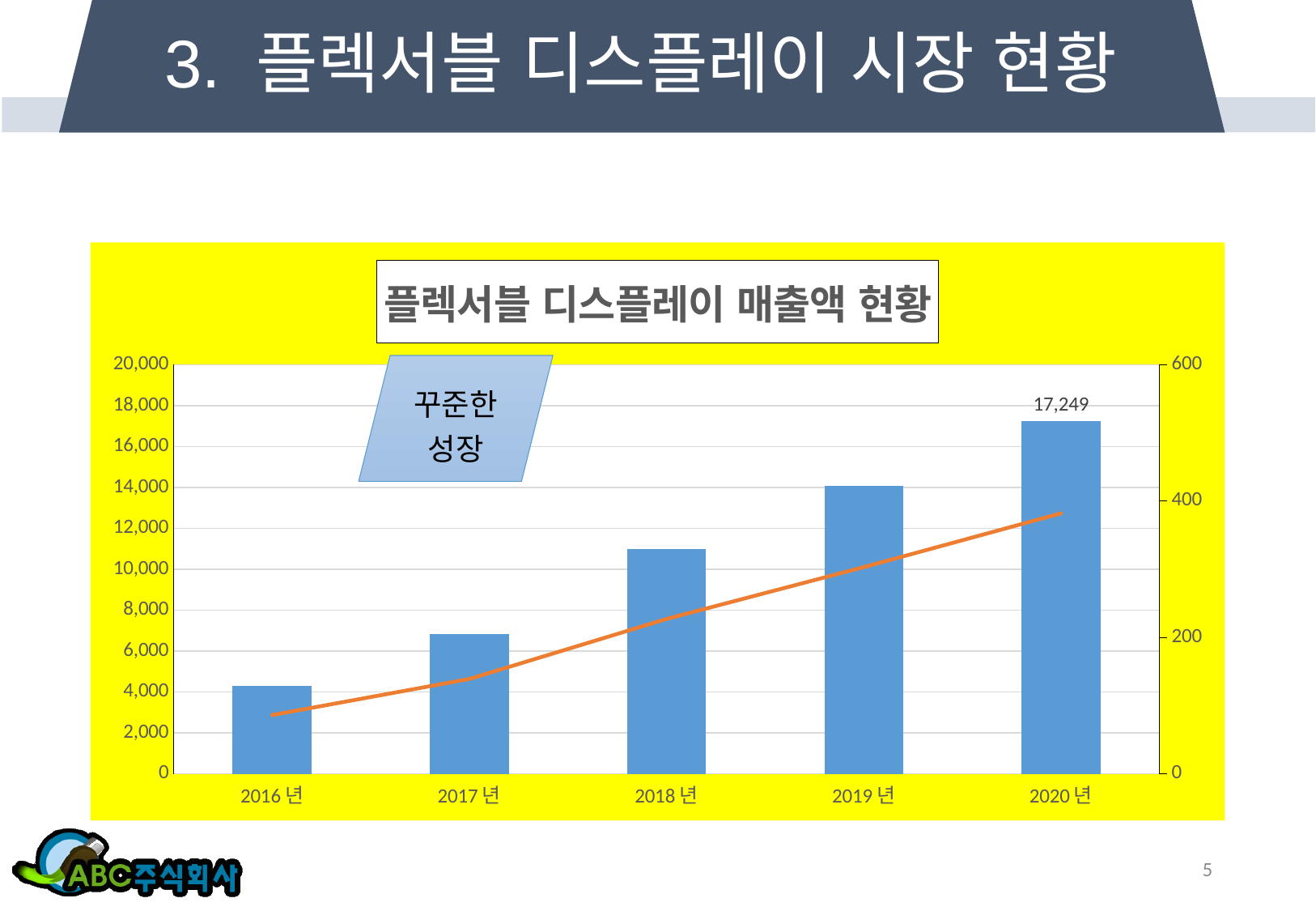

# 3. 플렉서블 디스플레이 시장 현황

### Chart: 플렉서블 디스플레이 매출액 현황

| Category | 매출액(백만 달러) | 출하량(백만 대) |
|---|---|---|
| 2016년 | 4299.0 | 86.0 |
| 2017년 | 6846.0 | 139.0 |
| 2018년 | 10997.0 | 227.0 |
| 2019년 | 14094.0 | 303.0 |
| 2020년 | 17249.0 | 382.0 |
5